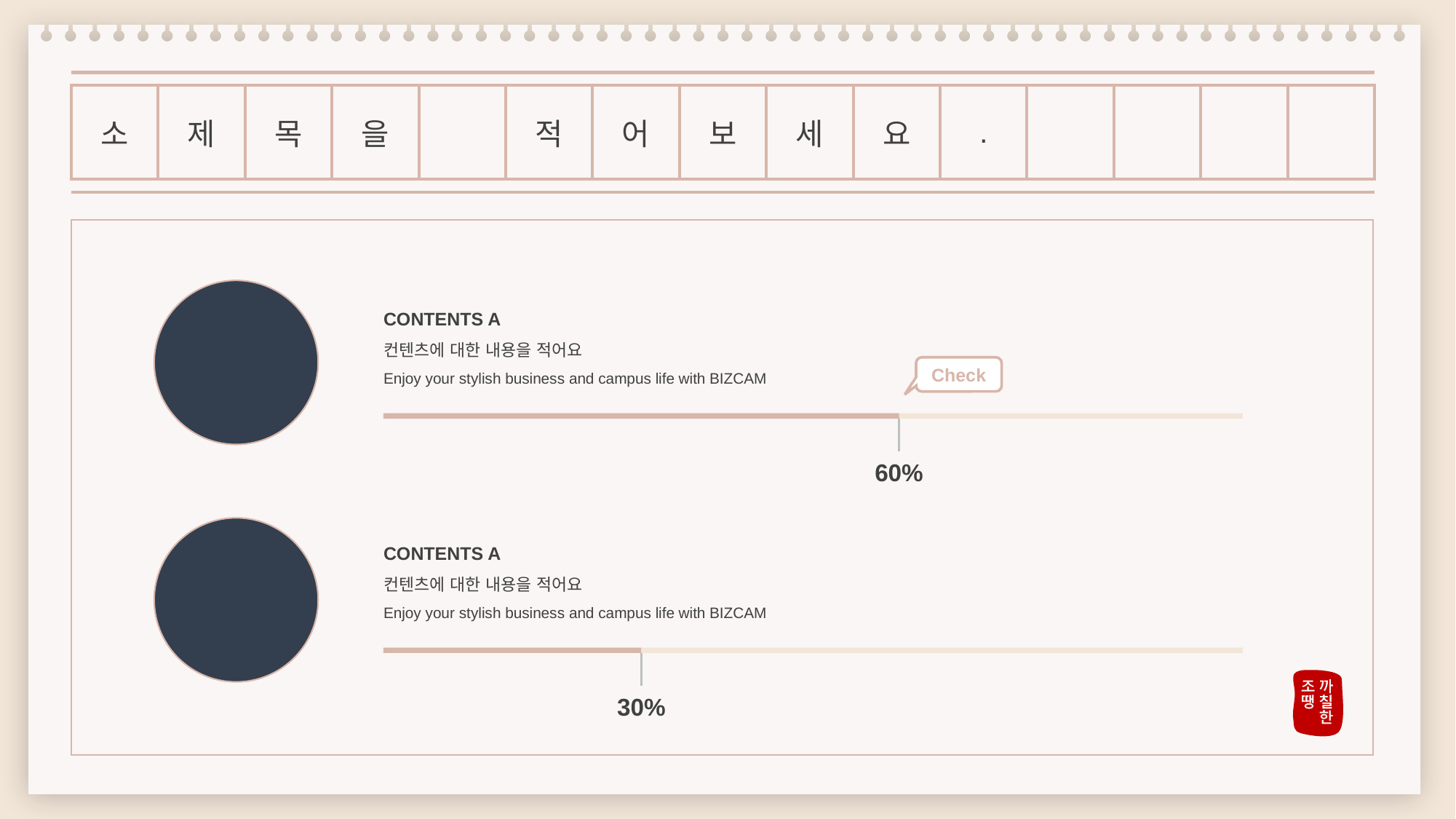

|  |  |  |  |  |  |  |  |  |  |  |  |  |  |  |
| --- | --- | --- | --- | --- | --- | --- | --- | --- | --- | --- | --- | --- | --- | --- |
| 소 | 제 | 목 | 을 |  | 적 | 어 | 보 | 세 | 요 | . |  |  |  |  |
|  |  |  |  |  |  |  |  |  |  |  |  |  |  |  |

CONTENTS A
컨텐츠에 대한 내용을 적어요
Enjoy your stylish business and campus life with BIZCAM
Check

|  |  |
| --- | --- |
| 60% |  |

CONTENTS A
컨텐츠에 대한 내용을 적어요
Enjoy your stylish business and campus life with BIZCAM

|  |  |
| --- | --- |
| 30% |  |